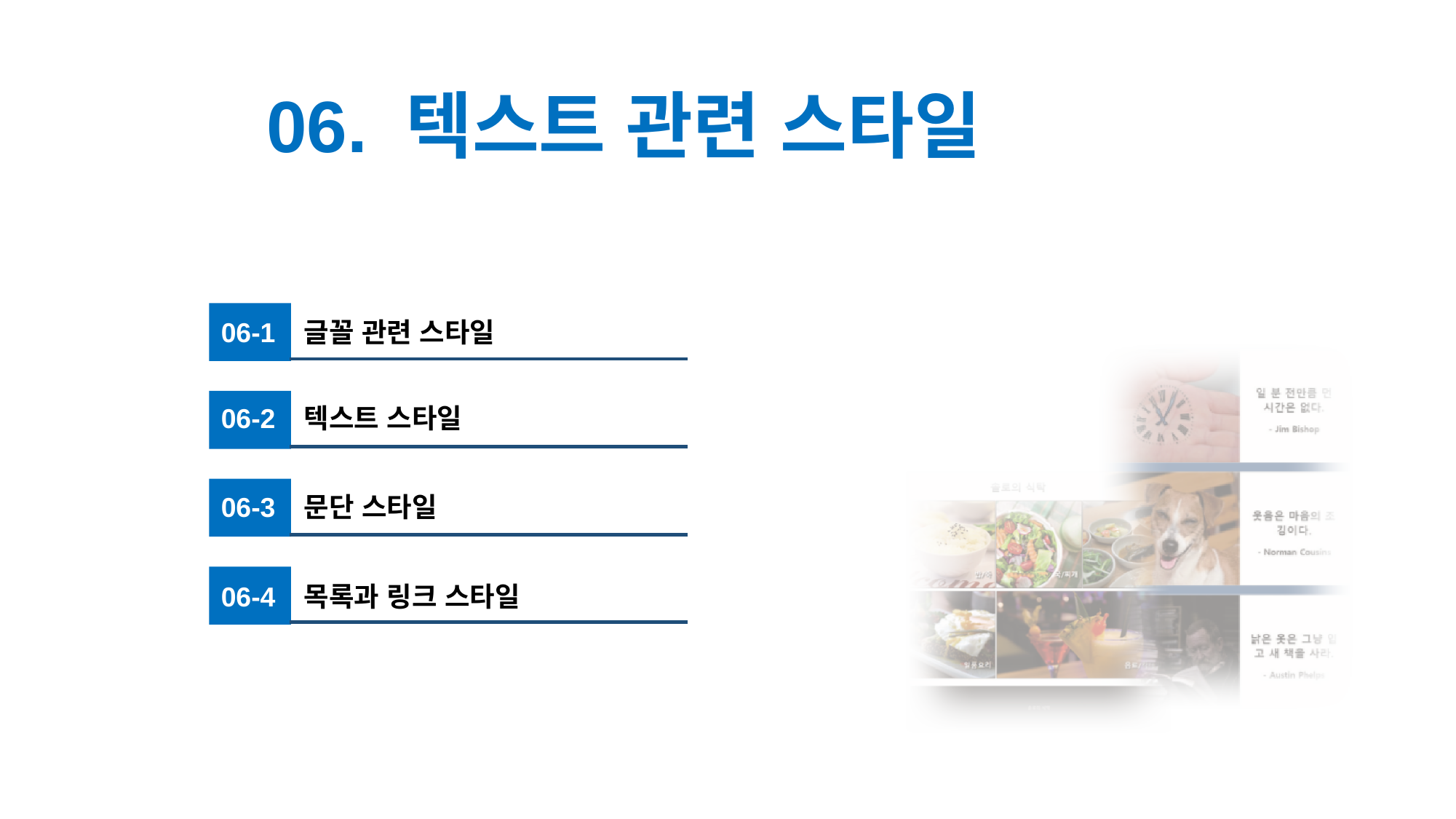

# 06. 텍스트 관련 스타일
06-1
글꼴 관련 스타일
06-2
텍스트 스타일
06-3
문단 스타일
06-4
목록과 링크 스타일